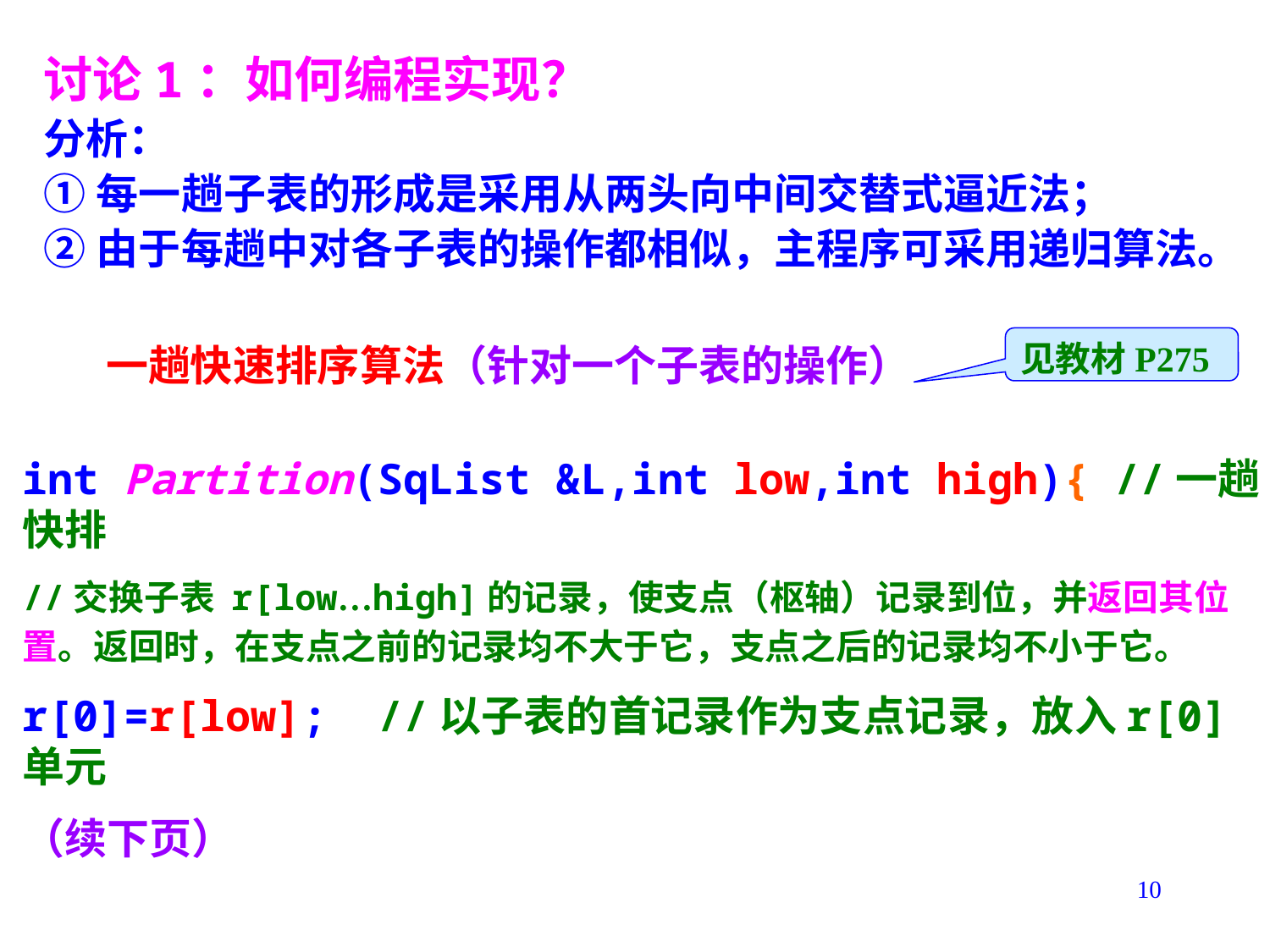

讨论1：如何编程实现？
分析：
①每一趟子表的形成是采用从两头向中间交替式逼近法；
②由于每趟中对各子表的操作都相似，主程序可采用递归算法。
见教材P275
一趟快速排序算法（针对一个子表的操作）
int Partition(SqList &L,int low,int high){ //一趟快排
//交换子表 r[low…high]的记录，使支点（枢轴）记录到位，并返回其位置。返回时，在支点之前的记录均不大于它，支点之后的记录均不小于它。
r[0]=r[low];  //以子表的首记录作为支点记录，放入r[0]单元
（续下页）
10